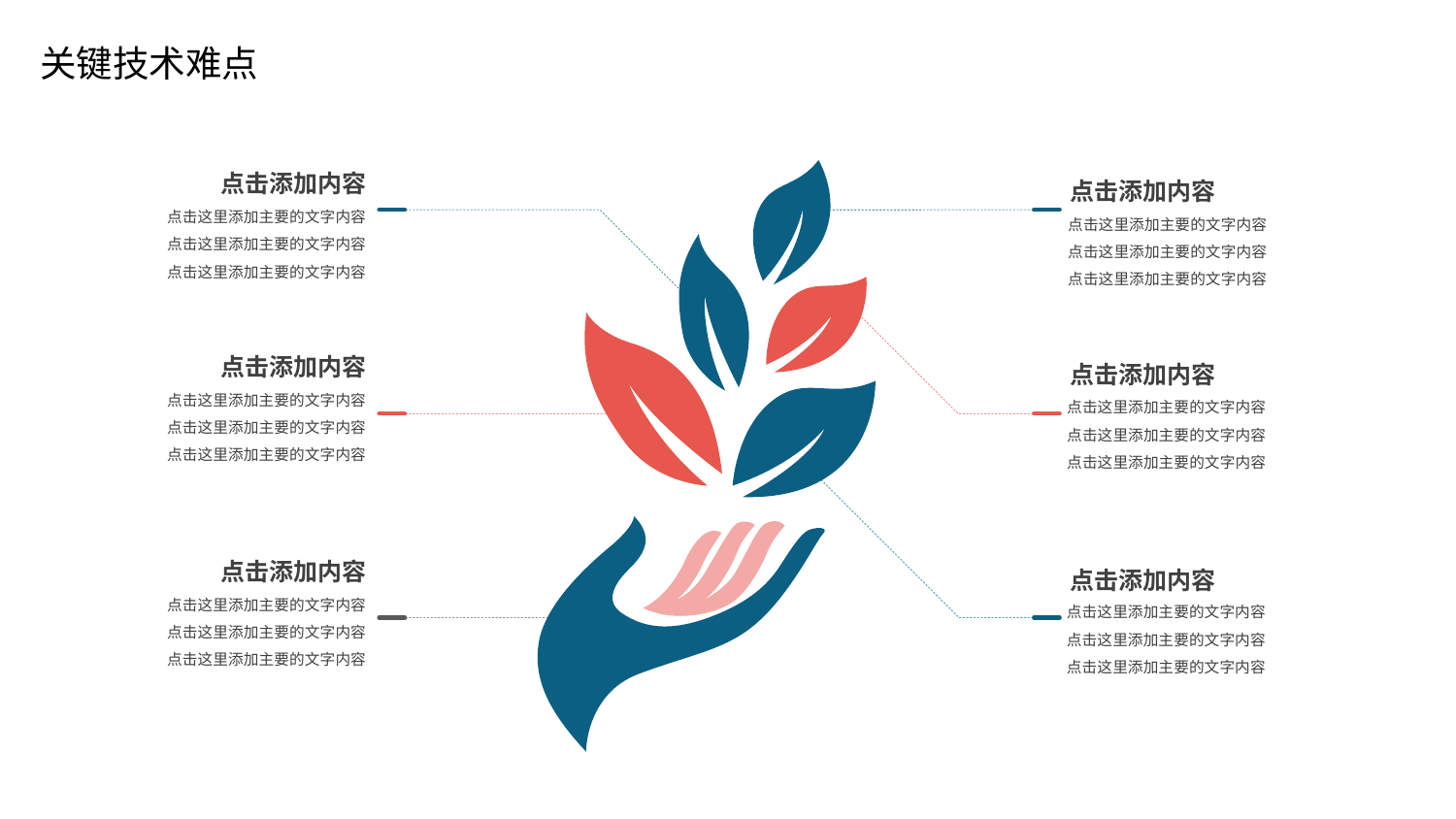

点击添加内容
点击这里添加主要的文字内容
点击这里添加主要的文字内容
点击这里添加主要的文字内容
点击添加内容
点击这里添加主要的文字内容
点击这里添加主要的文字内容
点击这里添加主要的文字内容

点击添加内容
点击这里添加主要的文字内容
点击这里添加主要的文字内容
点击这里添加主要的文字内容
点击添加内容
点击这里添加主要的文字内容
点击这里添加主要的文字内容
点击这里添加主要的文字内容

点击添加内容
点击这里添加主要的文字内容
点击这里添加主要的文字内容
点击这里添加主要的文字内容
点击添加内容
点击这里添加主要的文字内容
点击这里添加主要的文字内容
点击这里添加主要的文字内容